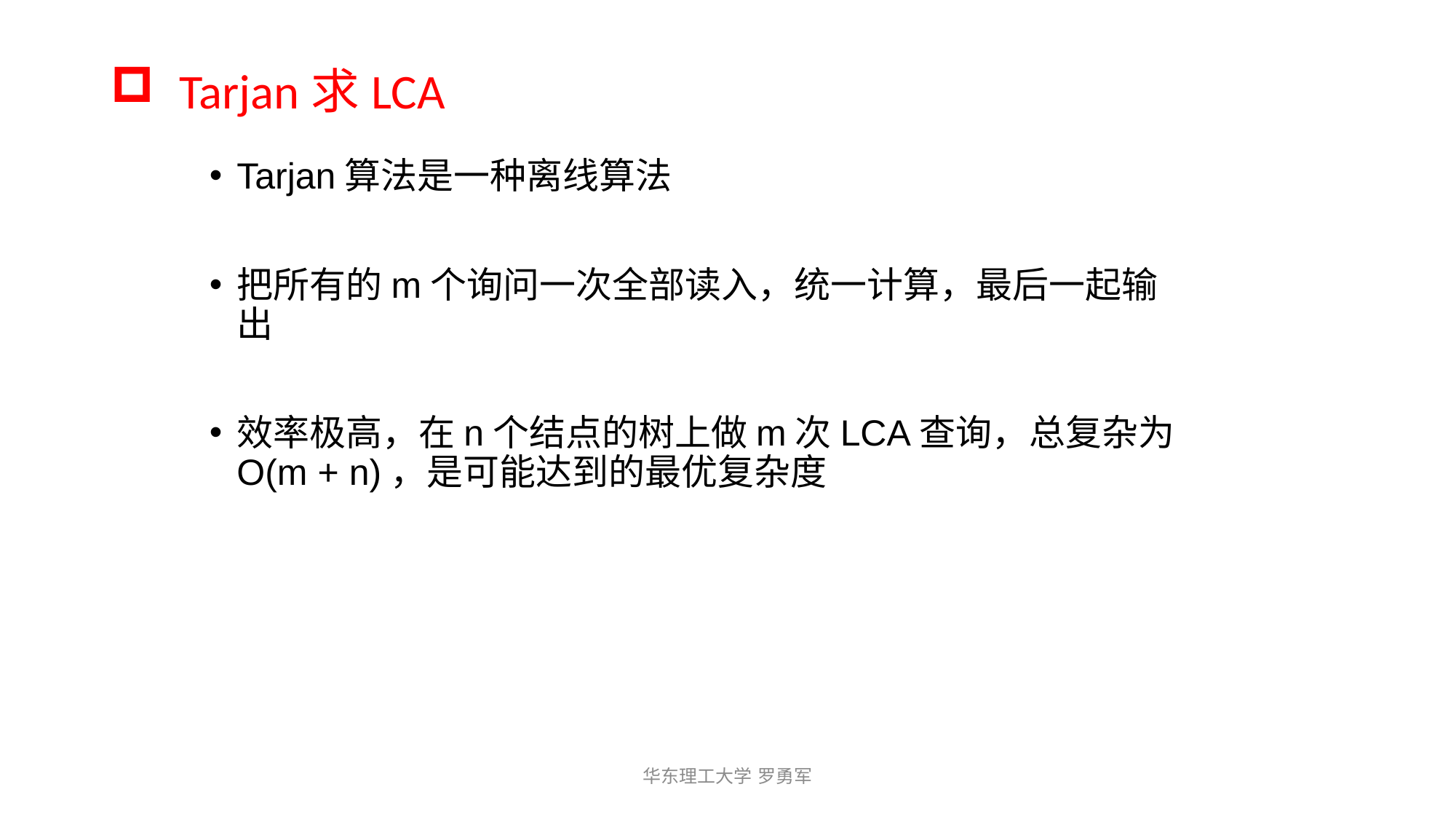

# Tarjan求LCA
Tarjan算法是一种离线算法

把所有的m个询问一次全部读入，统一计算，最后一起输出

效率极高，在n个结点的树上做m次LCA查询，总复杂为O(m + n)，是可能达到的最优复杂度
华东理工大学 罗勇军